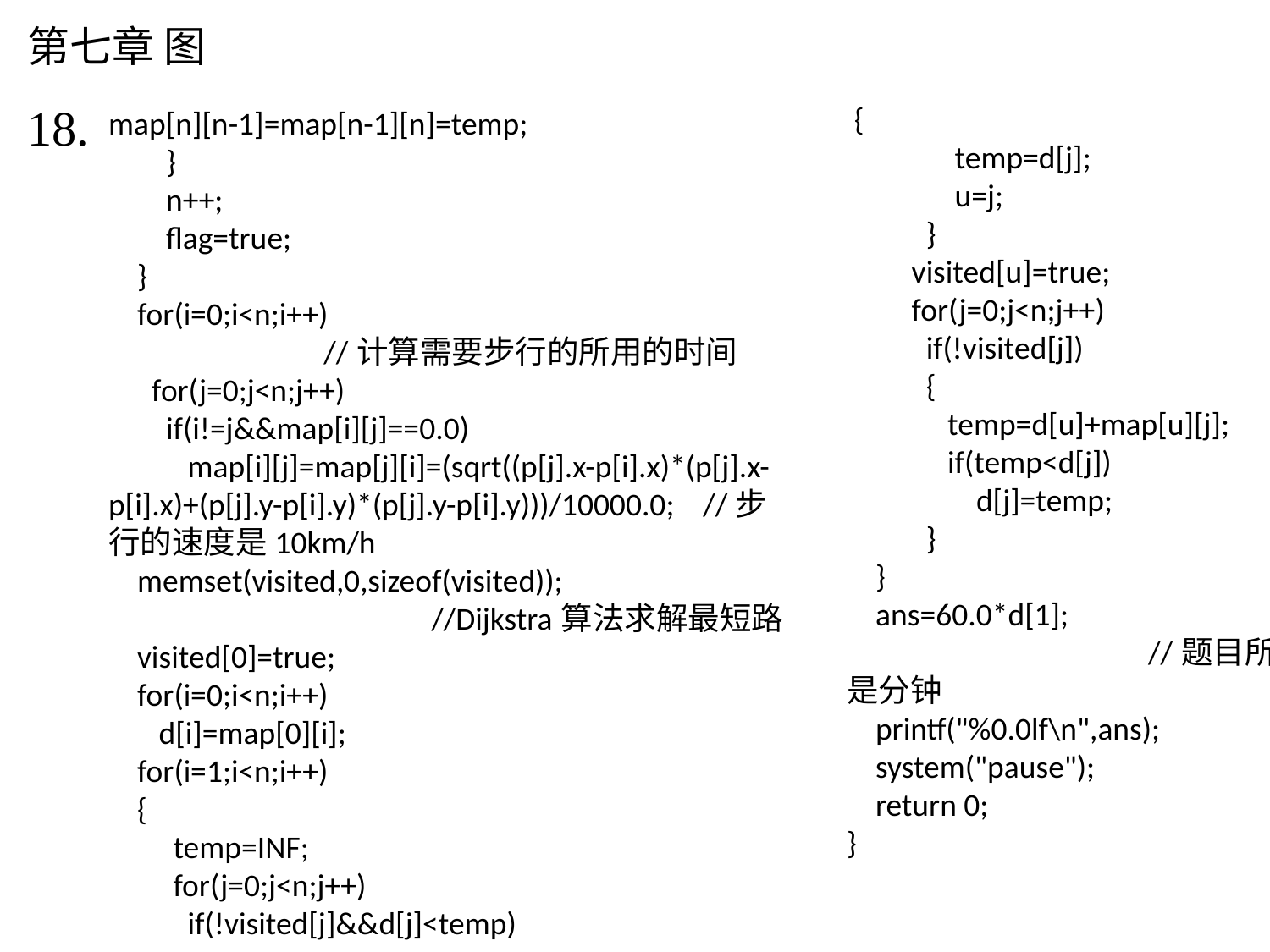

# 第七章 图
 {
               temp=d[j];
               u=j;
           }
         visited[u]=true;
         for(j=0;j<n;j++)
           if(!visited[j])
           {
              temp=d[u]+map[u][j];
              if(temp<d[j])
                  d[j]=temp;
           }
    }
    ans=60.0*d[1];                                                                                                //题目所要求的单位是分钟
    printf("%0.0lf\n",ans);
    system("pause");
    return 0;
}
18.
map[n][n-1]=map[n-1][n]=temp;
        }
        n++;
        flag=true;
    }
    for(i=0;i<n;i++)                                                                                               //计算需要步行的所用的时间
      for(j=0;j<n;j++)
        if(i!=j&&map[i][j]==0.0)
           map[i][j]=map[j][i]=(sqrt((p[j].x-p[i].x)*(p[j].x-p[i].x)+(p[j].y-p[i].y)*(p[j].y-p[i].y)))/10000.0;    //步行的速度是10km/h
    memset(visited,0,sizeof(visited));                                                                             //Dijkstra算法求解最短路
    visited[0]=true;
    for(i=0;i<n;i++)
       d[i]=map[0][i];
    for(i=1;i<n;i++)
    {
         temp=INF;
         for(j=0;j<n;j++)
           if(!visited[j]&&d[j]<temp)